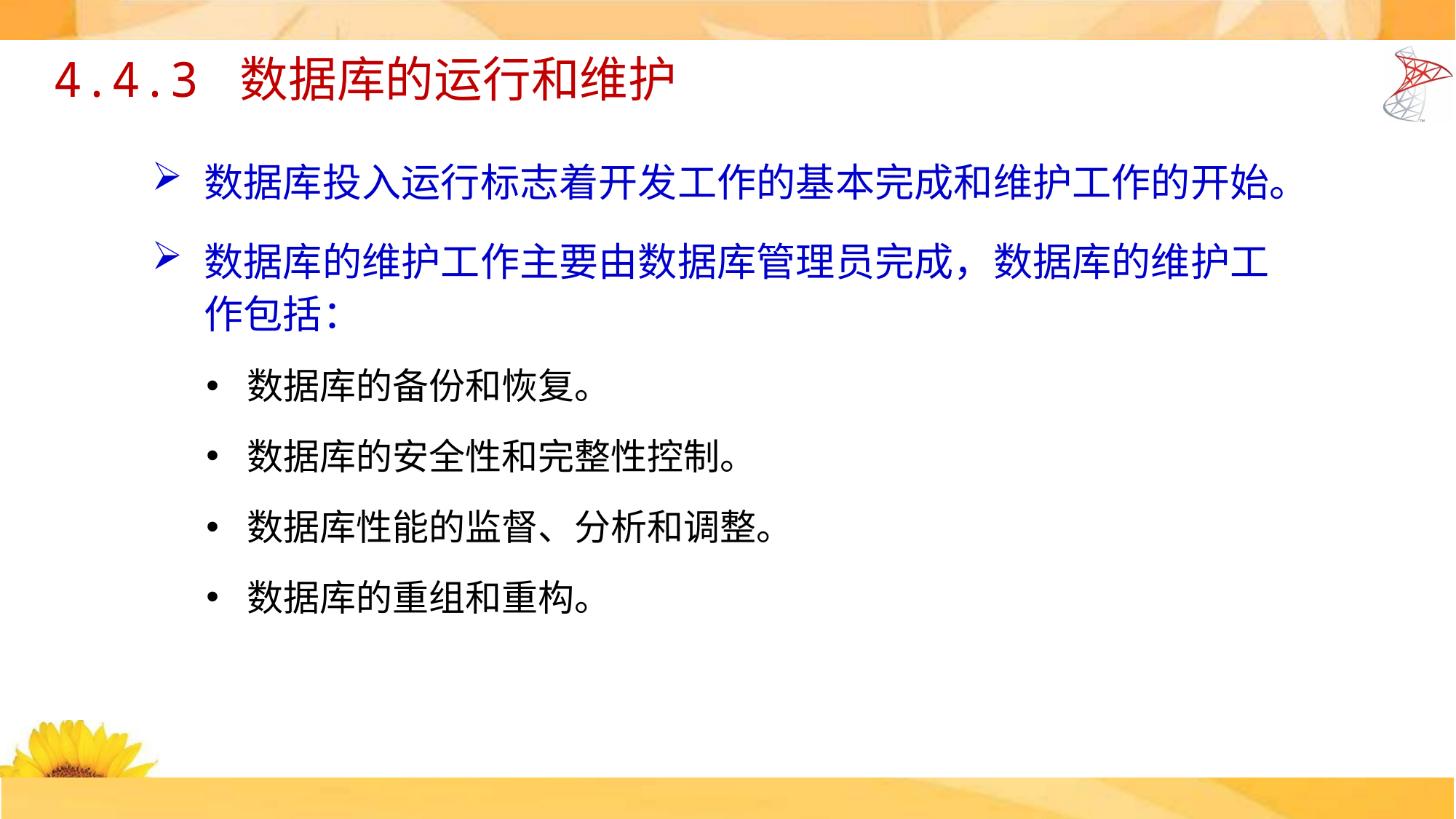

4.4.3 数据库的运行和维护
数据库投入运行标志着开发工作的基本完成和维护工作的开始。
数据库的维护工作主要由数据库管理员完成，数据库的维护工作包括：
数据库的备份和恢复。
数据库的安全性和完整性控制。
数据库性能的监督、分析和调整。
数据库的重组和重构。